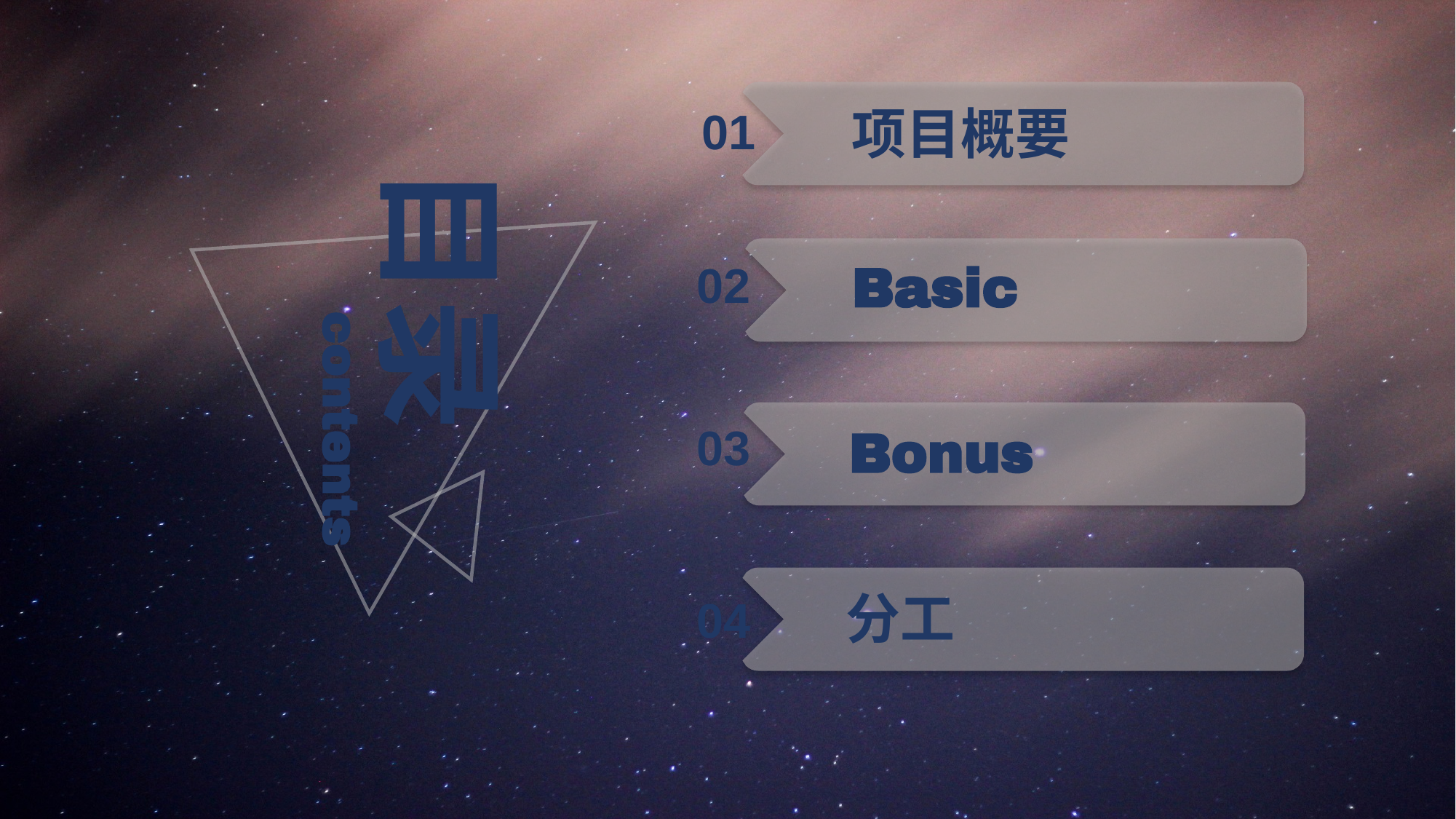

项目概要
01
目录

Basic
02
contents

03
Bonus

分工
04